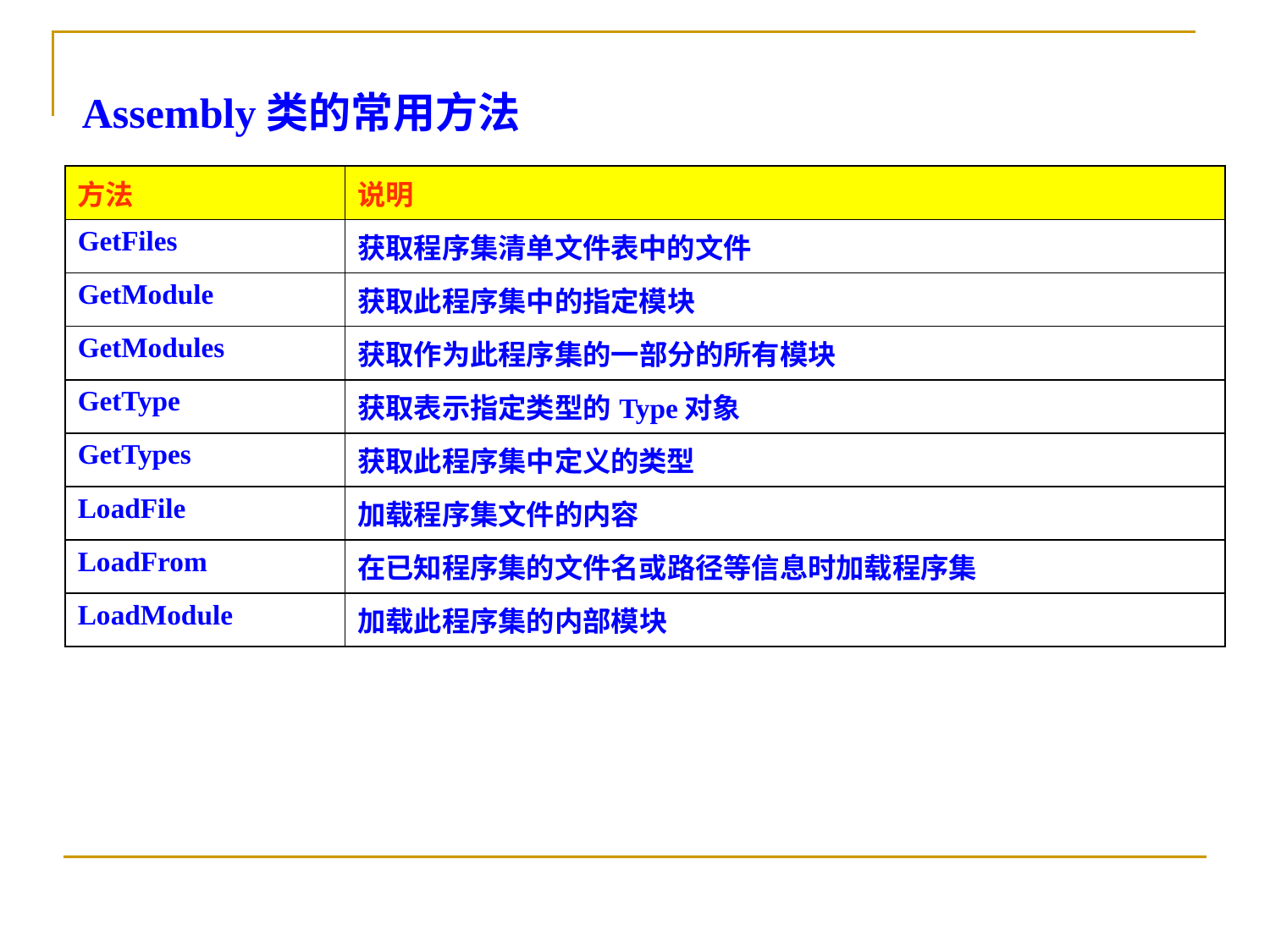

Assembly类的常用方法
| 方法 | 说明 |
| --- | --- |
| GetFiles | 获取程序集清单文件表中的文件 |
| GetModule | 获取此程序集中的指定模块 |
| GetModules | 获取作为此程序集的一部分的所有模块 |
| GetType | 获取表示指定类型的Type对象 |
| GetTypes | 获取此程序集中定义的类型 |
| LoadFile | 加载程序集文件的内容 |
| LoadFrom | 在已知程序集的文件名或路径等信息时加载程序集 |
| LoadModule | 加载此程序集的内部模块 |